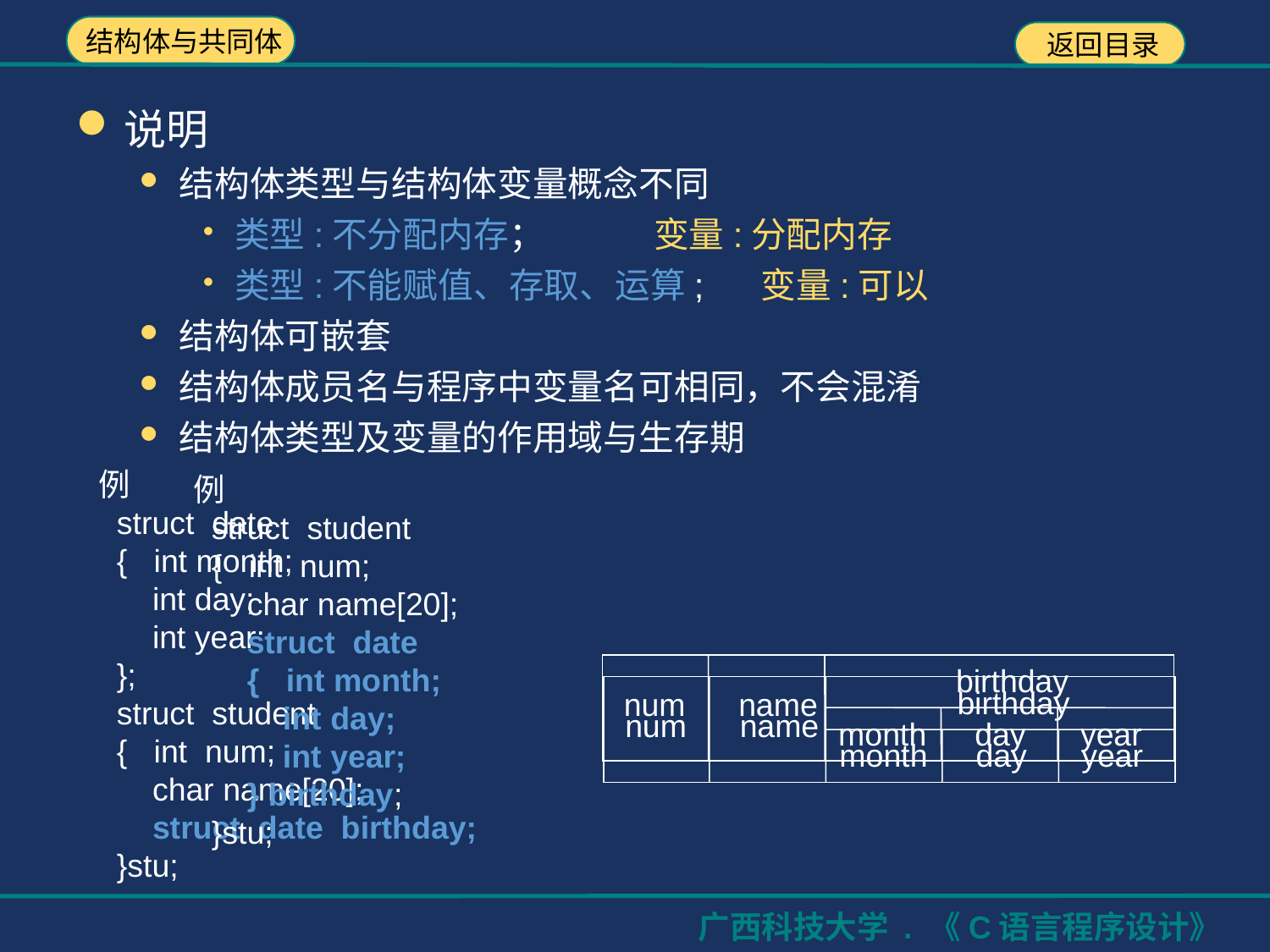

说明
结构体类型与结构体变量概念不同
类型:不分配内存；              变量:分配内存
类型:不能赋值、存取、运算;     变量:可以
结构体可嵌套
结构体成员名与程序中变量名可相同，不会混淆
结构体类型及变量的作用域与生存期
例
  struct  date
  {   int month;
      int day;
      int year;
  };
  struct  student
  {   int  num;
      char name[20];
      struct  date  birthday;
  }stu;

birthday
num
name

month

day

year
例
  struct  student
  {   int  num;
      char name[20];
      struct  date
      {   int month;
          int day;
          int year;
      } birthday;
  }stu;

birthday
num
name

month

day

year